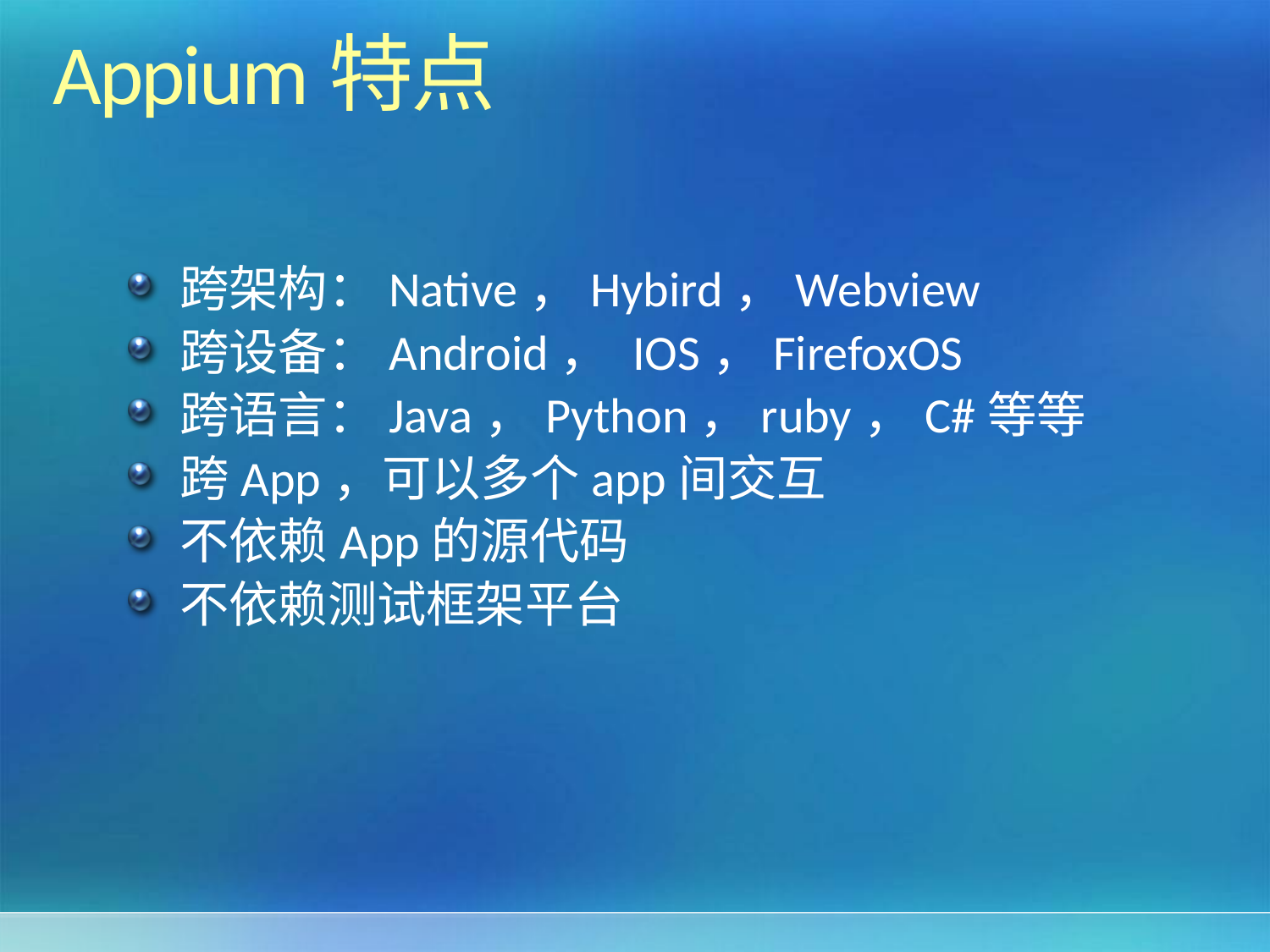

# Appium特点
跨架构：Native，Hybird，Webview
跨设备：Android， IOS，FirefoxOS
跨语言：Java，Python，ruby，C#等等
跨App，可以多个app间交互
不依赖App的源代码
不依赖测试框架平台